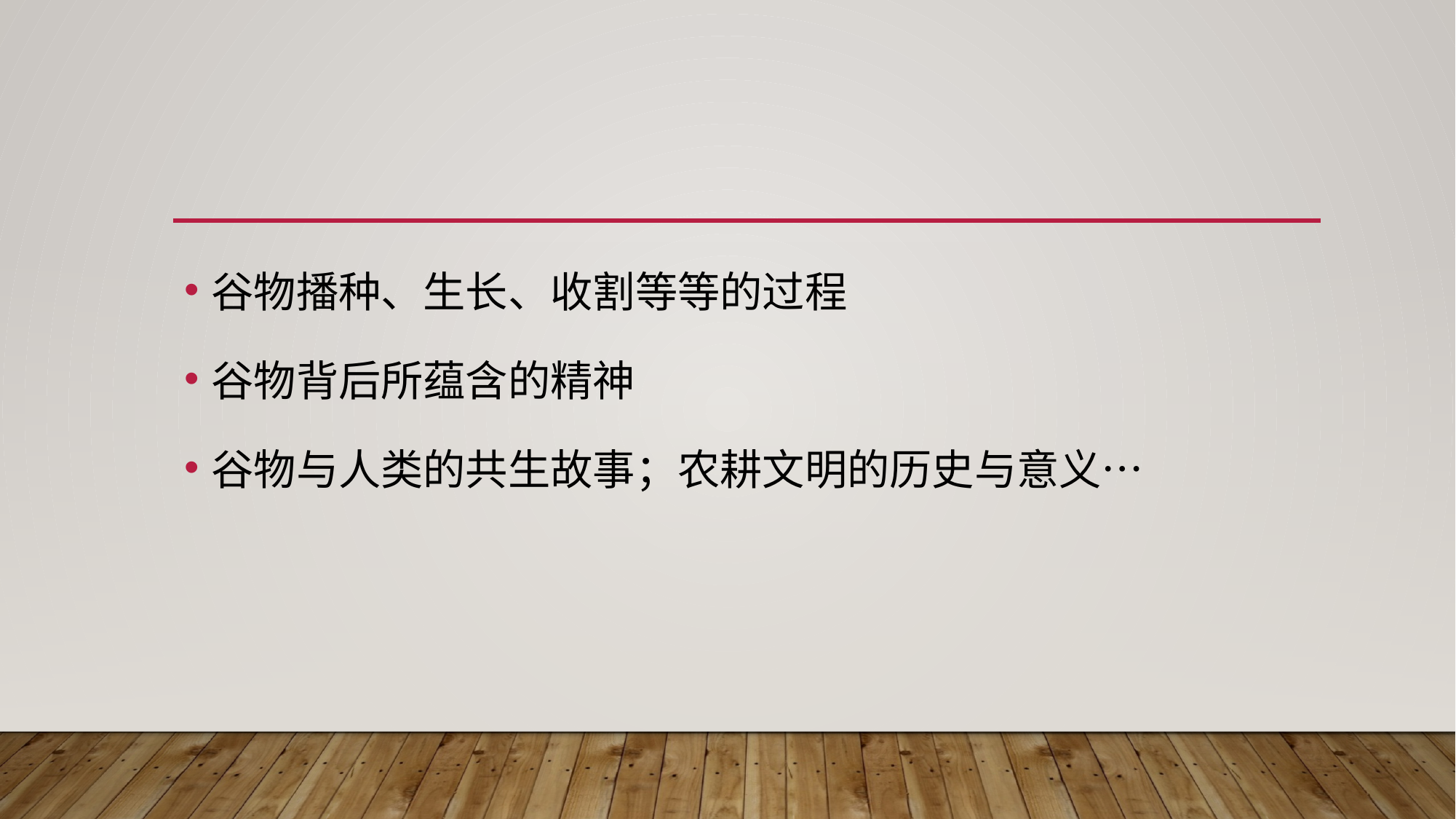

#
谷物播种、生长、收割等等的过程
谷物背后所蕴含的精神
谷物与人类的共生故事；农耕文明的历史与意义…